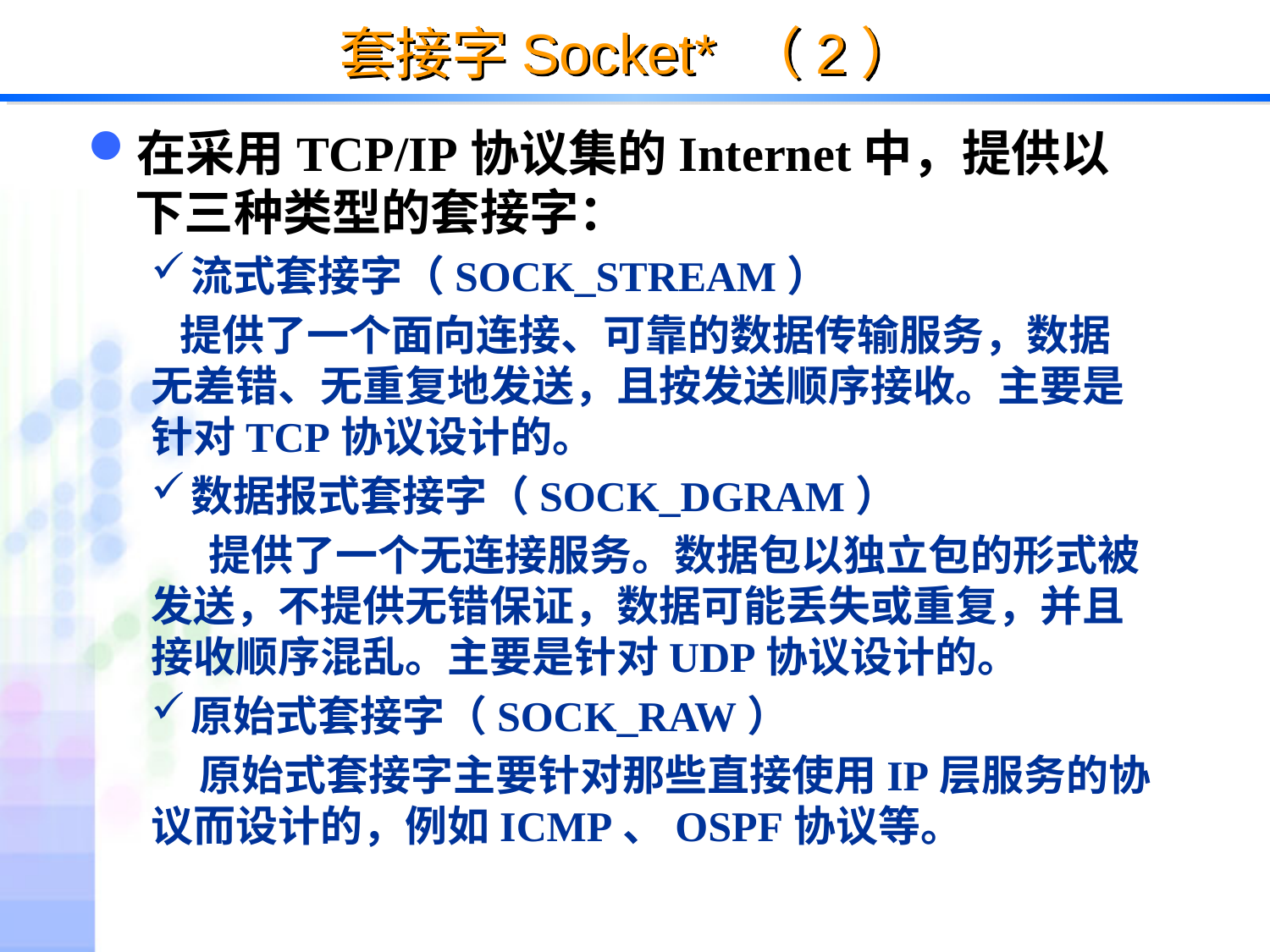

# 套接字Socket* （2）
在采用TCP/IP协议集的Internet中，提供以下三种类型的套接字：
流式套接字（SOCK_STREAM）
  提供了一个面向连接、可靠的数据传输服务，数据无差错、无重复地发送，且按发送顺序接收。主要是针对TCP协议设计的。
数据报式套接字（SOCK_DGRAM）
     提供了一个无连接服务。数据包以独立包的形式被发送，不提供无错保证，数据可能丢失或重复，并且接收顺序混乱。主要是针对UDP协议设计的。
原始式套接字（SOCK_RAW）
    原始式套接字主要针对那些直接使用IP层服务的协议而设计的，例如ICMP、OSPF协议等。